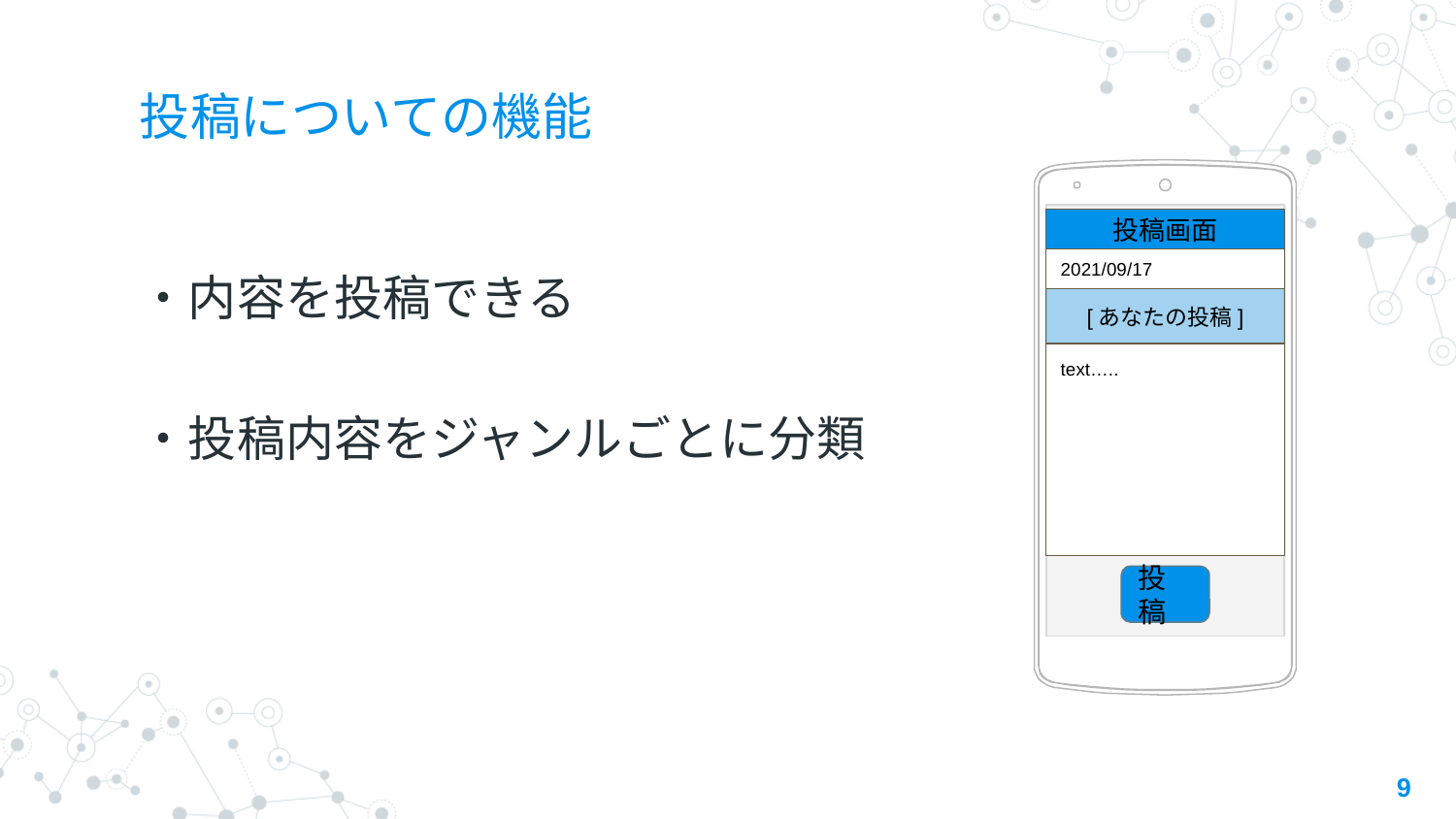

# 投稿についての機能

Place your screenshot here

・内容を投稿できる

・投稿内容をジャンルごとに分類

投稿画面
2021/09/17
[あなたの投稿]
text…..
投稿
9